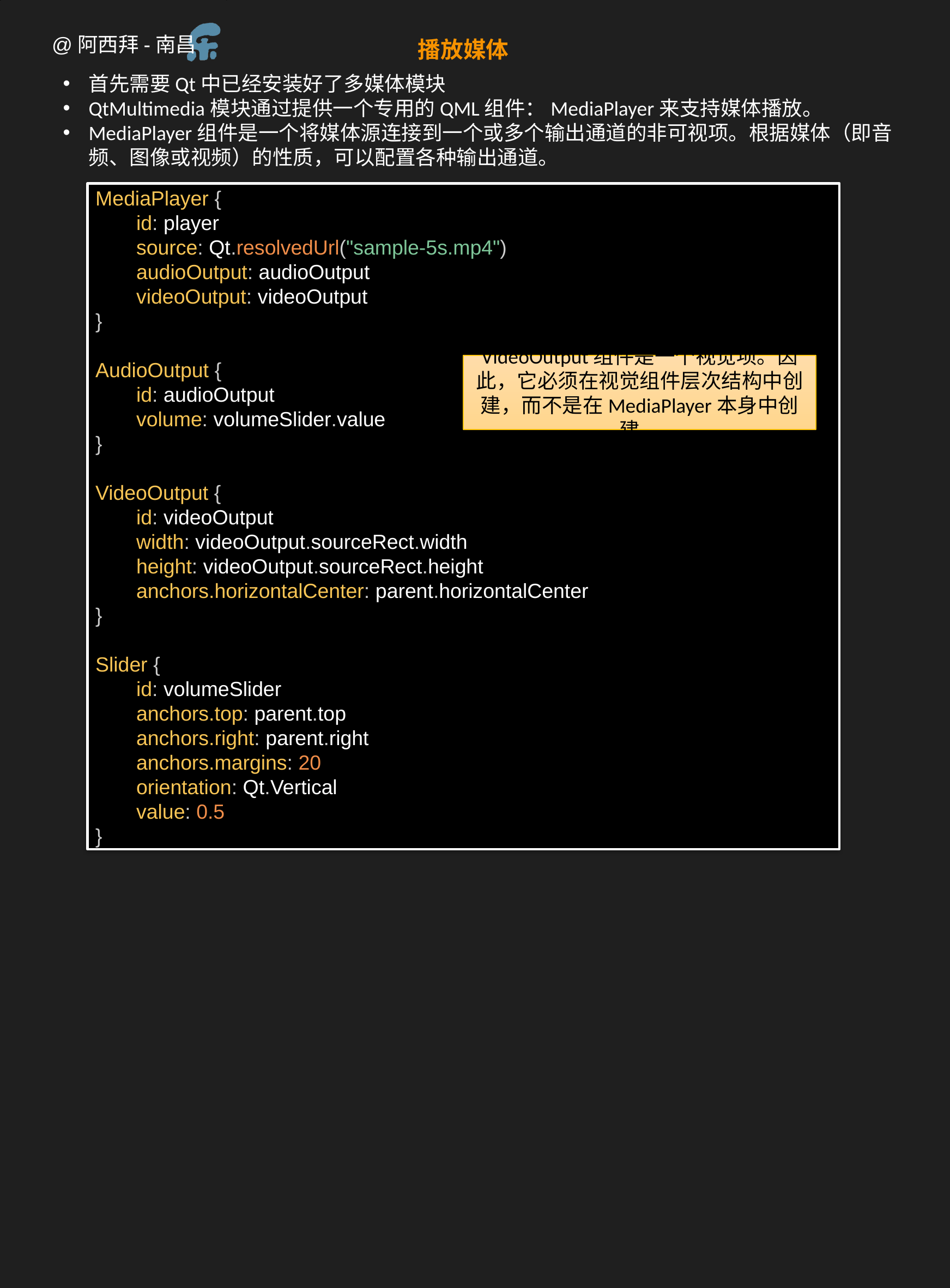

播放媒体
首先需要Qt中已经安装好了多媒体模块
QtMultimedia模块通过提供一个专用的QML组件：MediaPlayer来支持媒体播放。
MediaPlayer组件是一个将媒体源连接到一个或多个输出通道的非可视项。根据媒体（即音频、图像或视频）的性质，可以配置各种输出通道。
MediaPlayer {
id: player
source: Qt.resolvedUrl("sample-5s.mp4")
audioOutput: audioOutput
videoOutput: videoOutput
}

AudioOutput {
id: audioOutput
volume: volumeSlider.value
}

VideoOutput {
id: videoOutput
width: videoOutput.sourceRect.width
height: videoOutput.sourceRect.height
anchors.horizontalCenter: parent.horizontalCenter
}

Slider {
id: volumeSlider
anchors.top: parent.top
anchors.right: parent.right
anchors.margins: 20
orientation: Qt.Vertical
value: 0.5
}
VideoOutput组件是一个视觉项。因此，它必须在视觉组件层次结构中创建，而不是在MediaPlayer本身中创建。